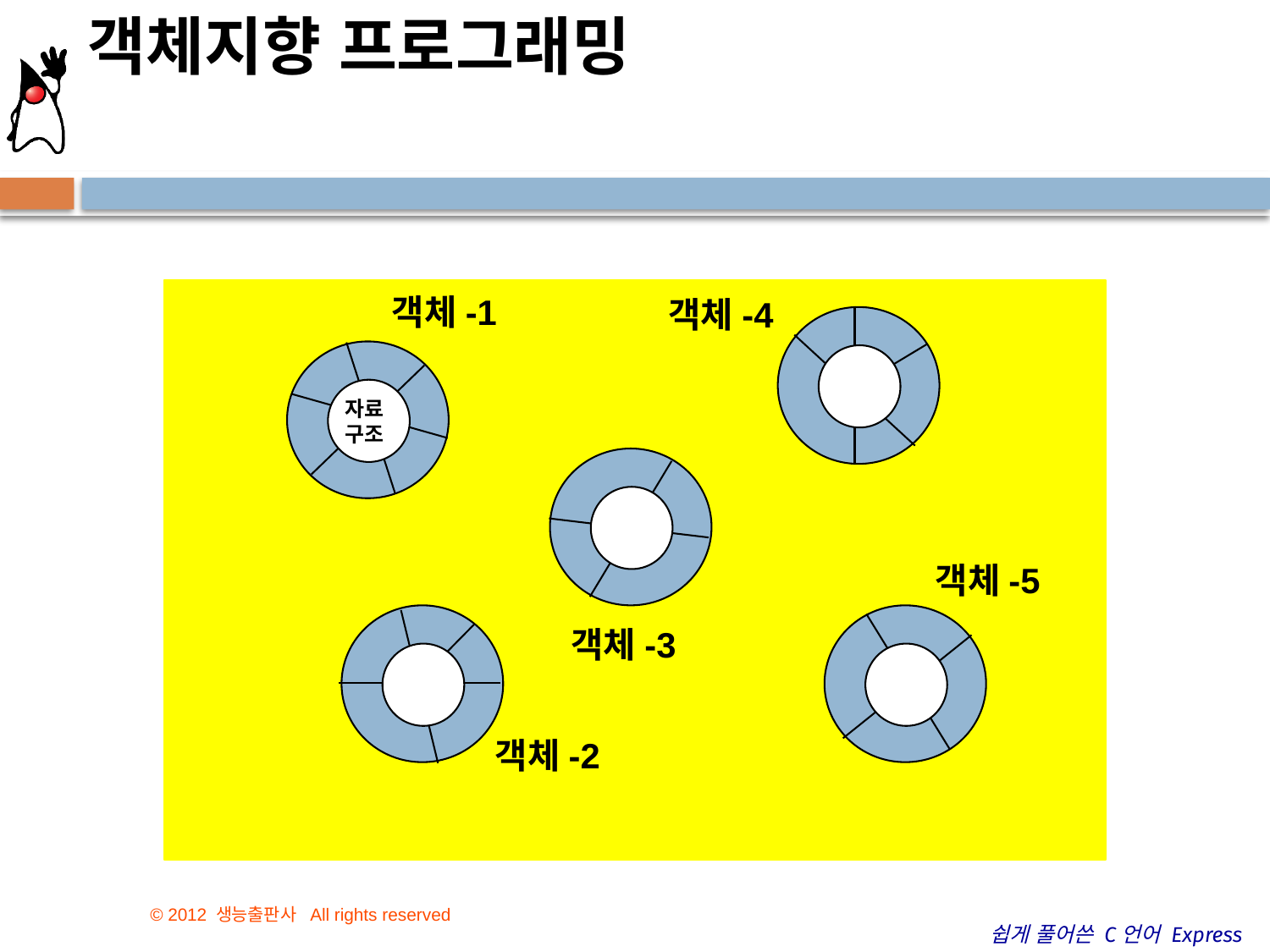

객체지향 프로그래밍

객체-1
객체-4

자료
구조

객체-5

객체-3

객체-2